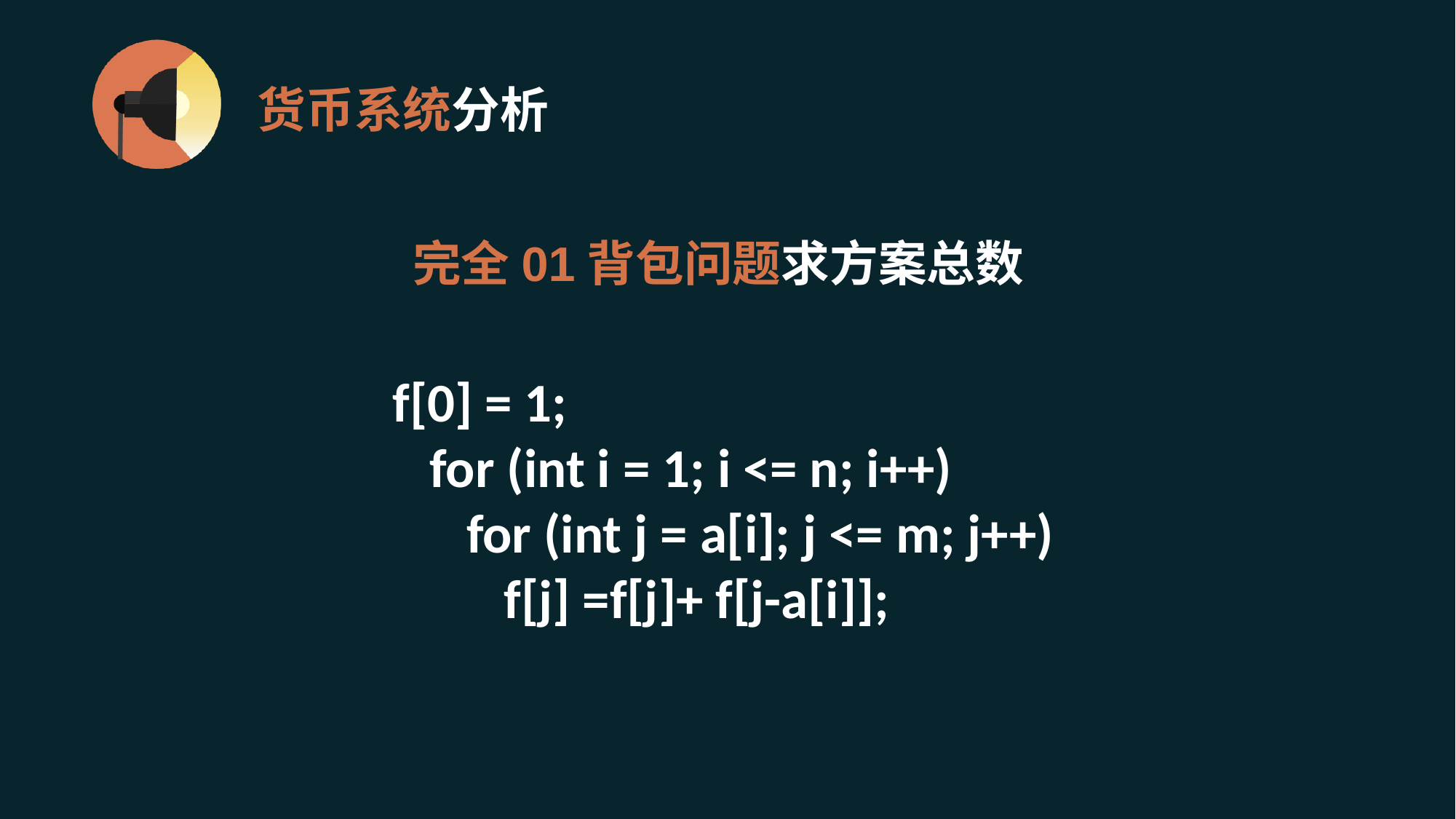

# 货币系统分析
完全01背包问题求方案总数
 f[0] = 1;
    for (int i = 1; i <= n; i++)
       for (int j = a[i]; j <= m; j++)
          f[j] =f[j]+ f[j-a[i]];